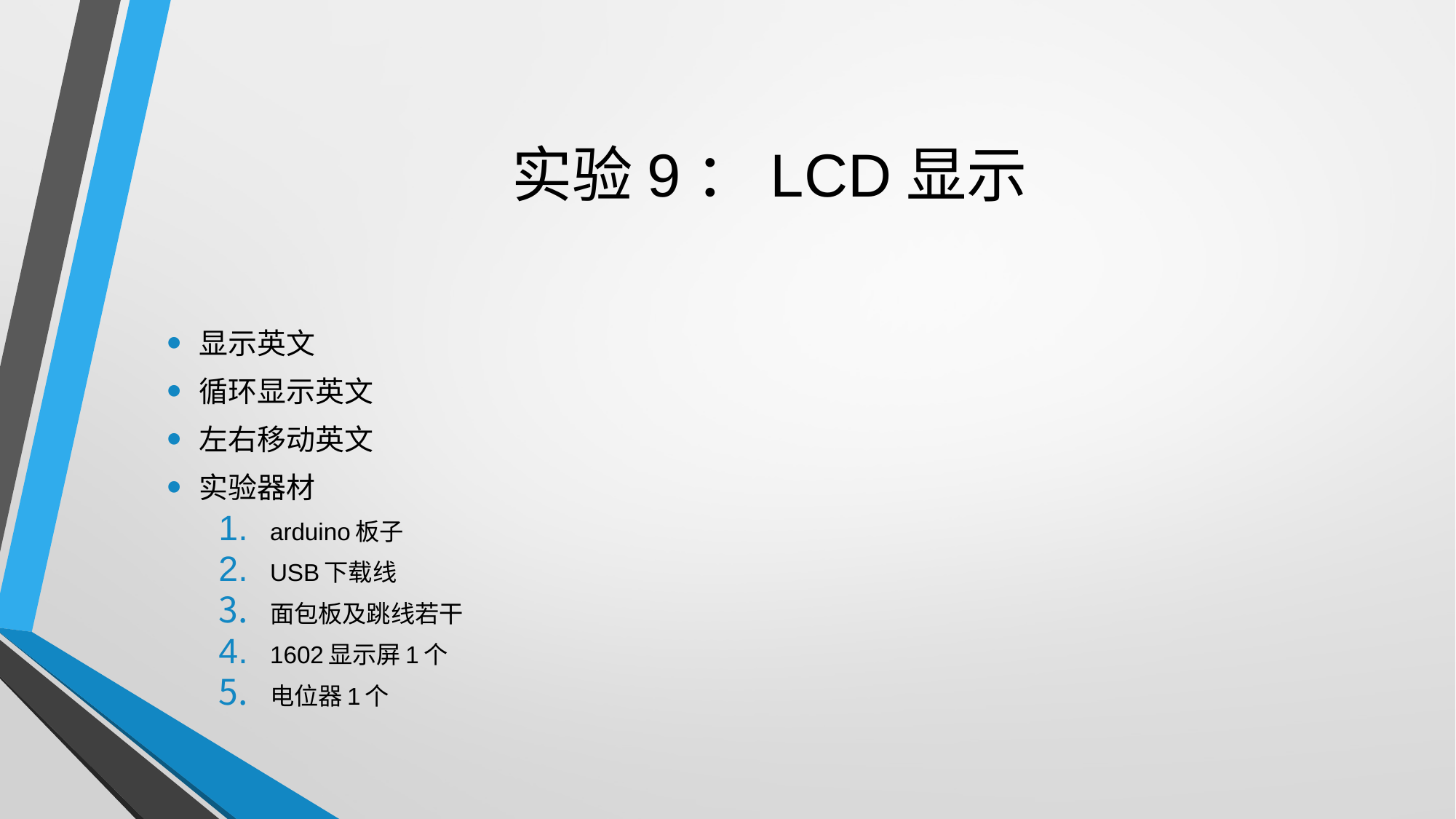

# 实验9：LCD显示
显示英文
循环显示英文
左右移动英文
实验器材
arduino板子
USB下载线
面包板及跳线若干
1602显示屏1个
电位器1个